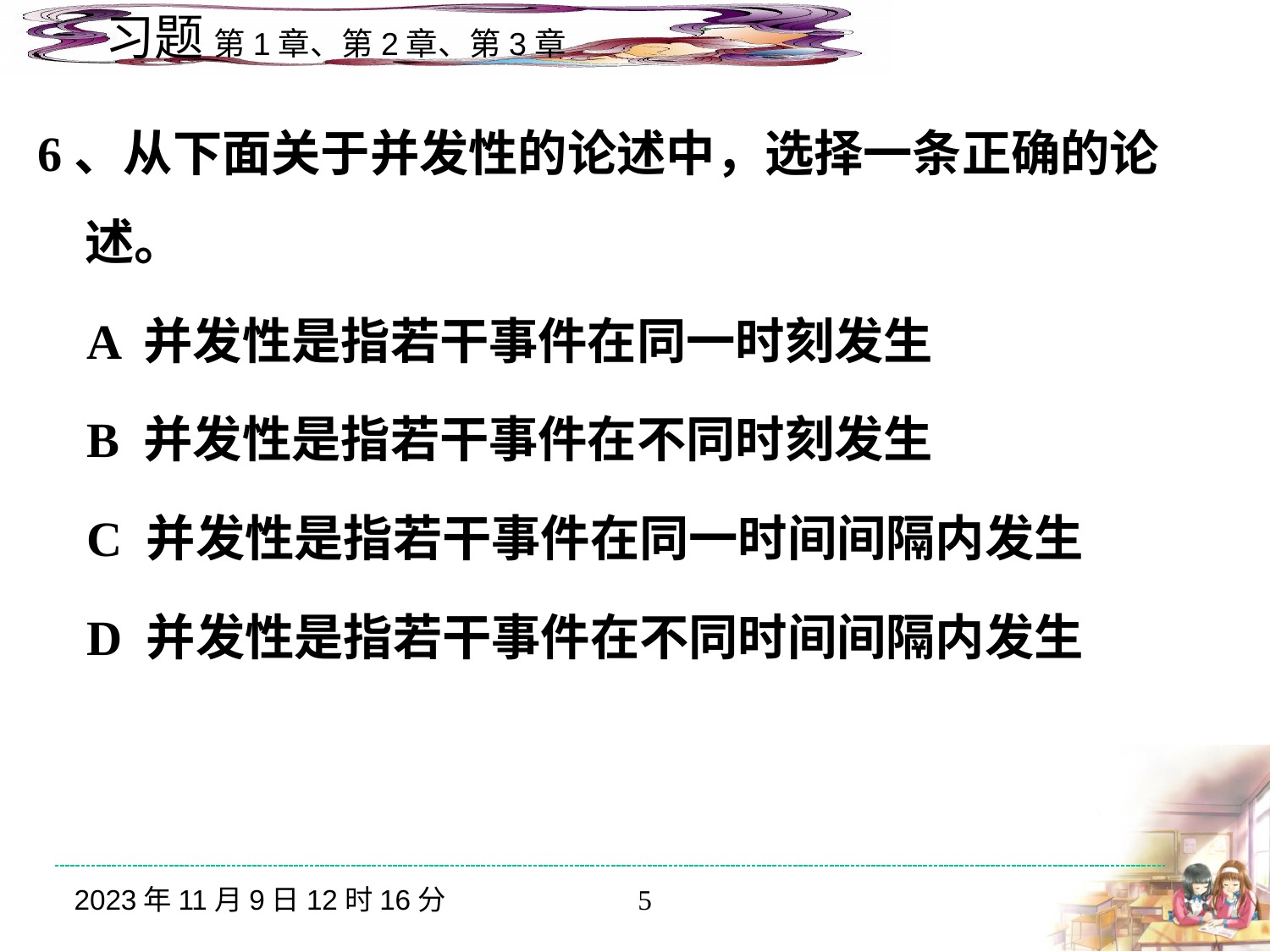

6、从下面关于并发性的论述中，选择一条正确的论述。
    A 并发性是指若干事件在同一时刻发生
    B 并发性是指若干事件在不同时刻发生
    C 并发性是指若干事件在同一时间间隔内发生
    D 并发性是指若干事件在不同时间间隔内发生

2023年11月9日12时16分
5